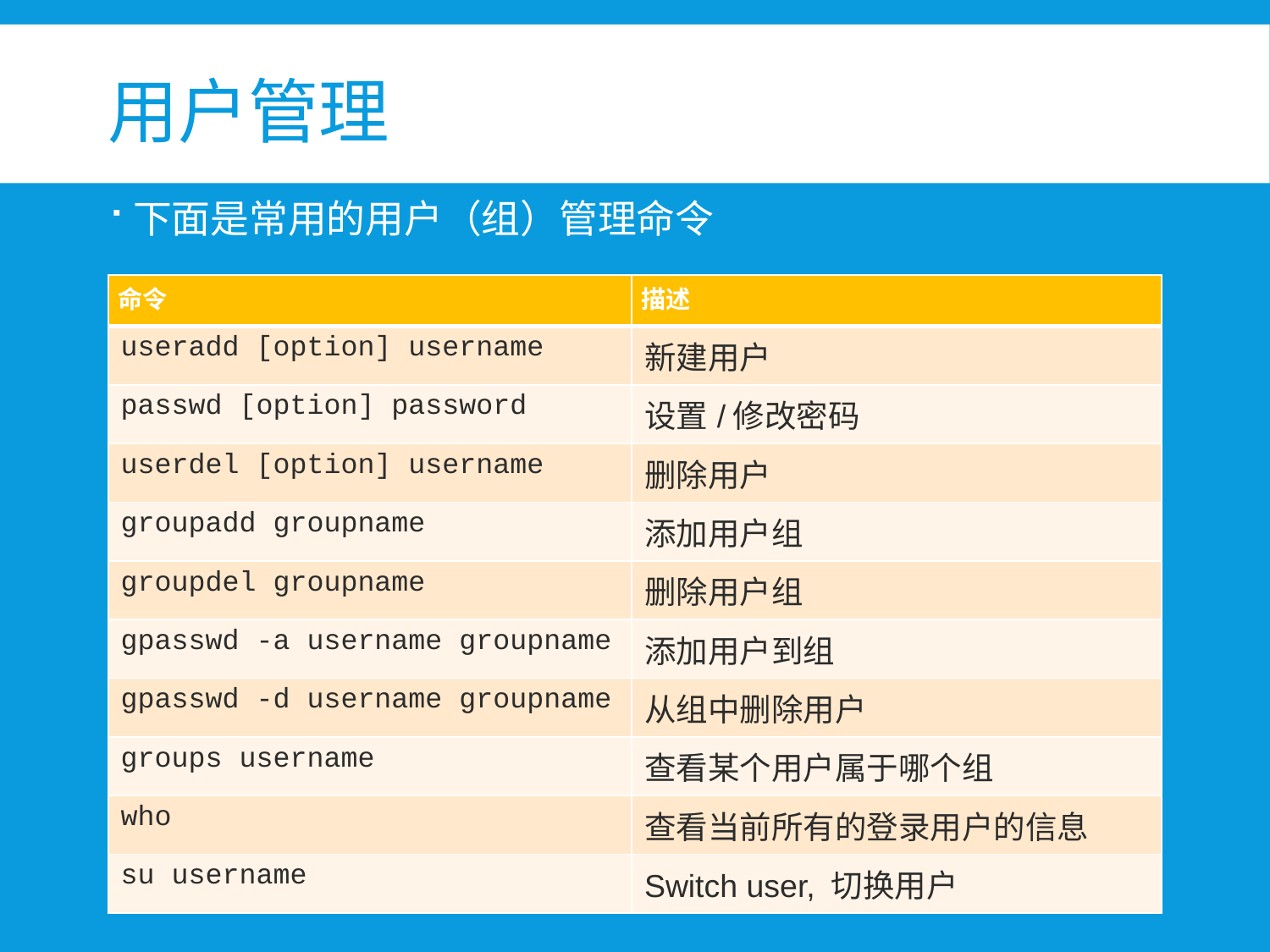

# 用户管理
下面是常用的用户（组）管理命令
| 命令 | 描述 |
| --- | --- |
| useradd [option] username | 新建用户 |
| passwd [option] password | 设置/修改密码 |
| userdel [option] username | 删除用户 |
| groupadd groupname | 添加用户组 |
| groupdel groupname | 删除用户组 |
| gpasswd -a username groupname | 添加用户到组 |
| gpasswd -d username groupname | 从组中删除用户 |
| groups username | 查看某个用户属于哪个组 |
| who | 查看当前所有的登录用户的信息 |
| su username | Switch user, 切换用户 |